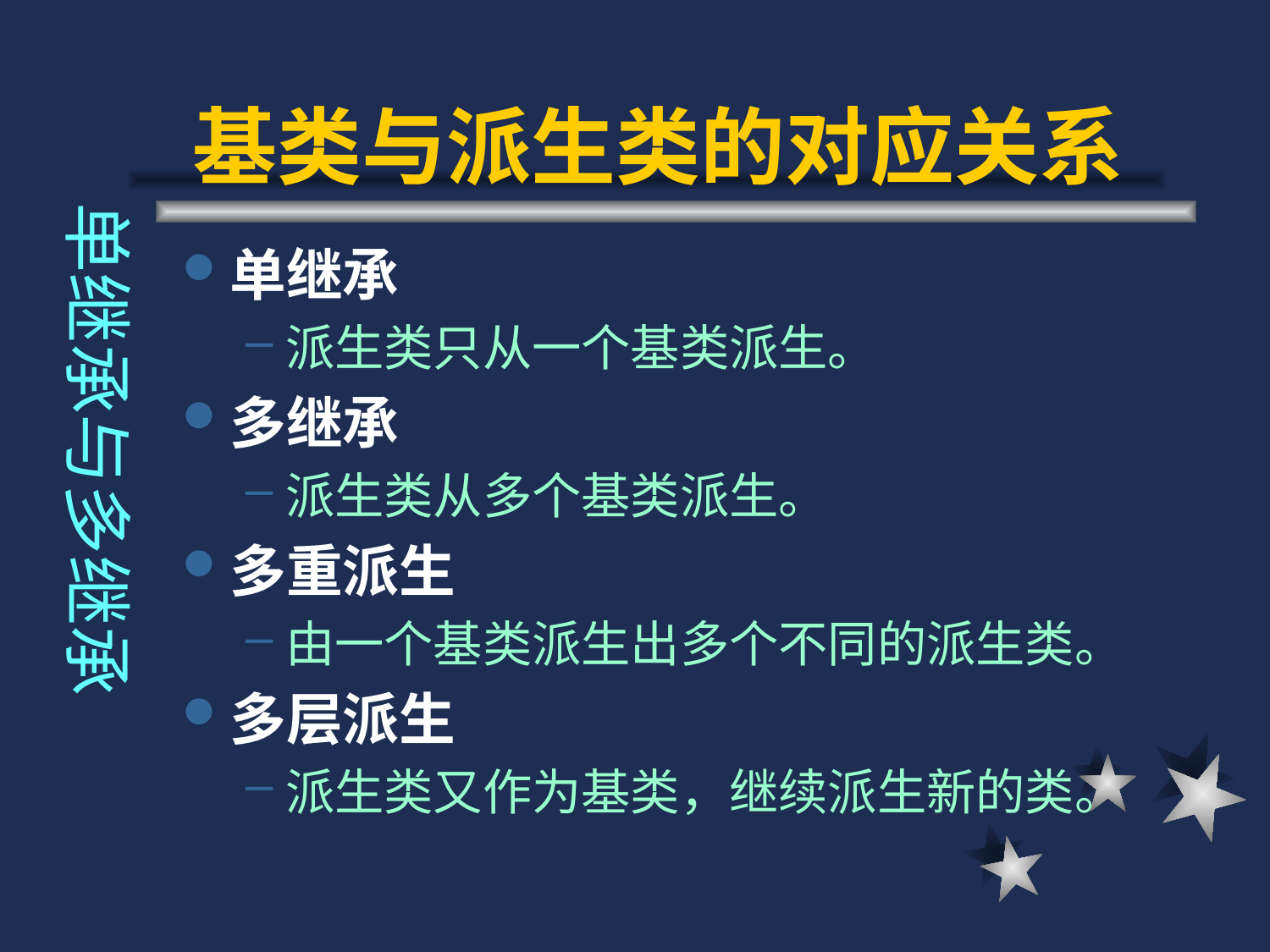

# 基类与派生类的对应关系
单继承与多继承
单继承
派生类只从一个基类派生。
多继承
派生类从多个基类派生。
多重派生
由一个基类派生出多个不同的派生类。
多层派生
派生类又作为基类，继续派生新的类。
28